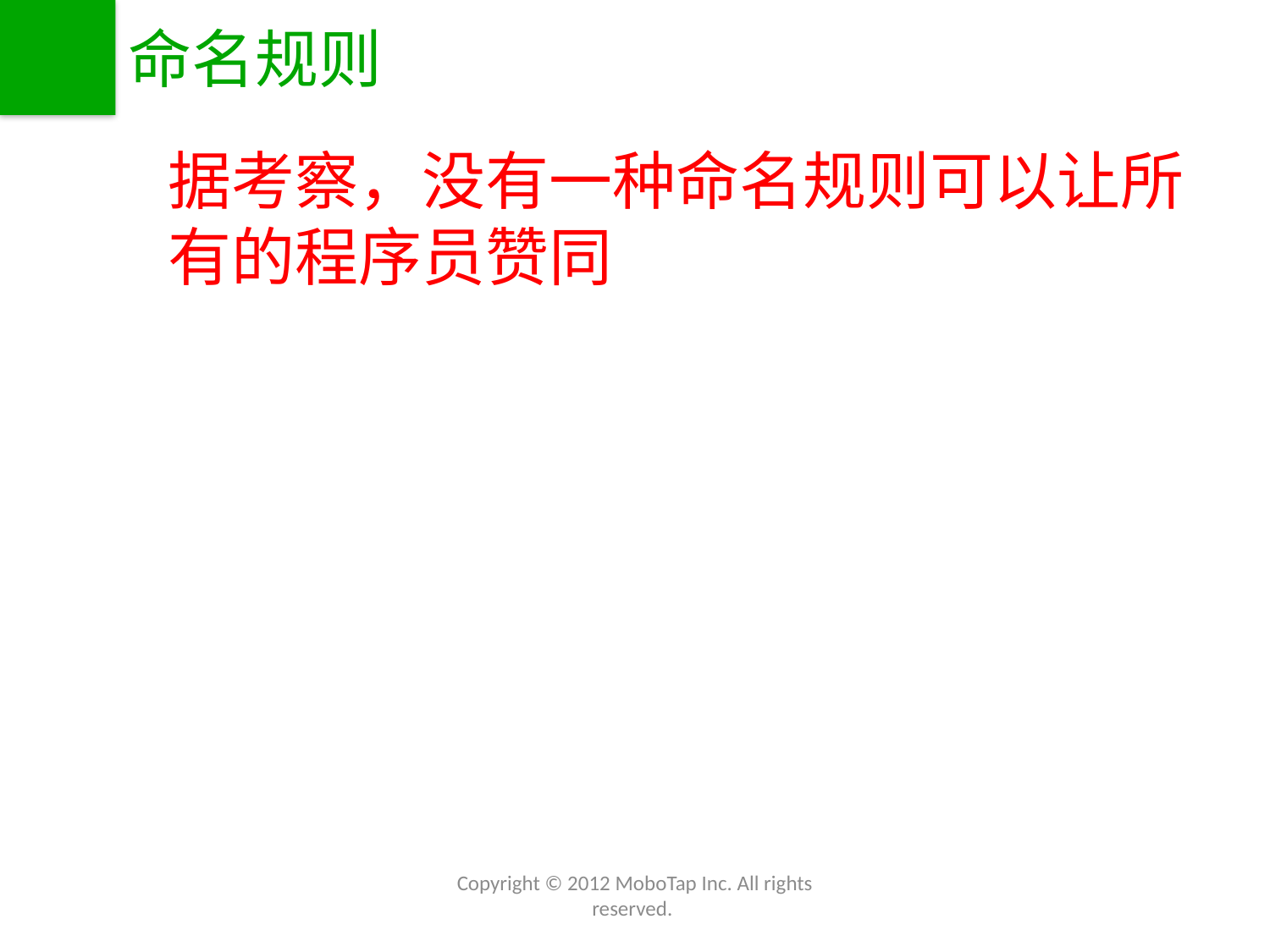

# 命名规则
据考察，没有一种命名规则可以让所有的程序员赞同
Copyright © 2012 MoboTap Inc. All rights reserved.